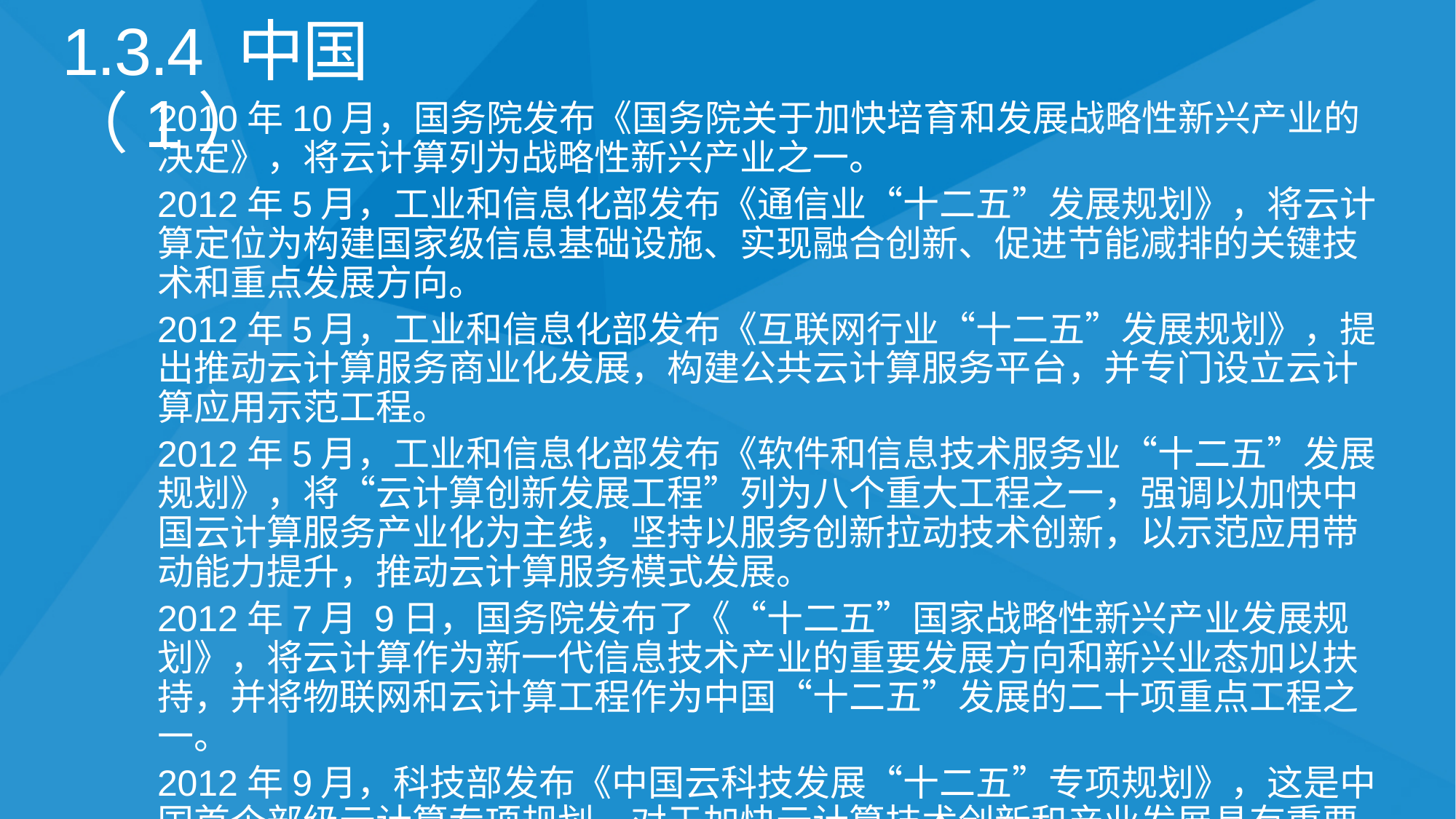

# 1.3.4 中国（1）
2010年10月，国务院发布《国务院关于加快培育和发展战略性新兴产业的决定》，将云计算列为战略性新兴产业之一。
2012年5月，工业和信息化部发布《通信业“十二五”发展规划》，将云计算定位为构建国家级信息基础设施、实现融合创新、促进节能减排的关键技术和重点发展方向。
2012年5月，工业和信息化部发布《互联网行业“十二五”发展规划》，提出推动云计算服务商业化发展，构建公共云计算服务平台，并专门设立云计算应用示范工程。
2012年5月，工业和信息化部发布《软件和信息技术服务业“十二五”发展规划》，将“云计算创新发展工程”列为八个重大工程之一，强调以加快中国云计算服务产业化为主线，坚持以服务创新拉动技术创新，以示范应用带动能力提升，推动云计算服务模式发展。
2012年7月 9日，国务院发布了《“十二五”国家战略性新兴产业发展规划》，将云计算作为新一代信息技术产业的重要发展方向和新兴业态加以扶持，并将物联网和云计算工程作为中国“十二五”发展的二十项重点工程之一。
2012年9月，科技部发布《中国云科技发展“十二五”专项规划》，这是中国首个部级云计算专项规划，对于加快云计算技术创新和产业发展具有重要意义。